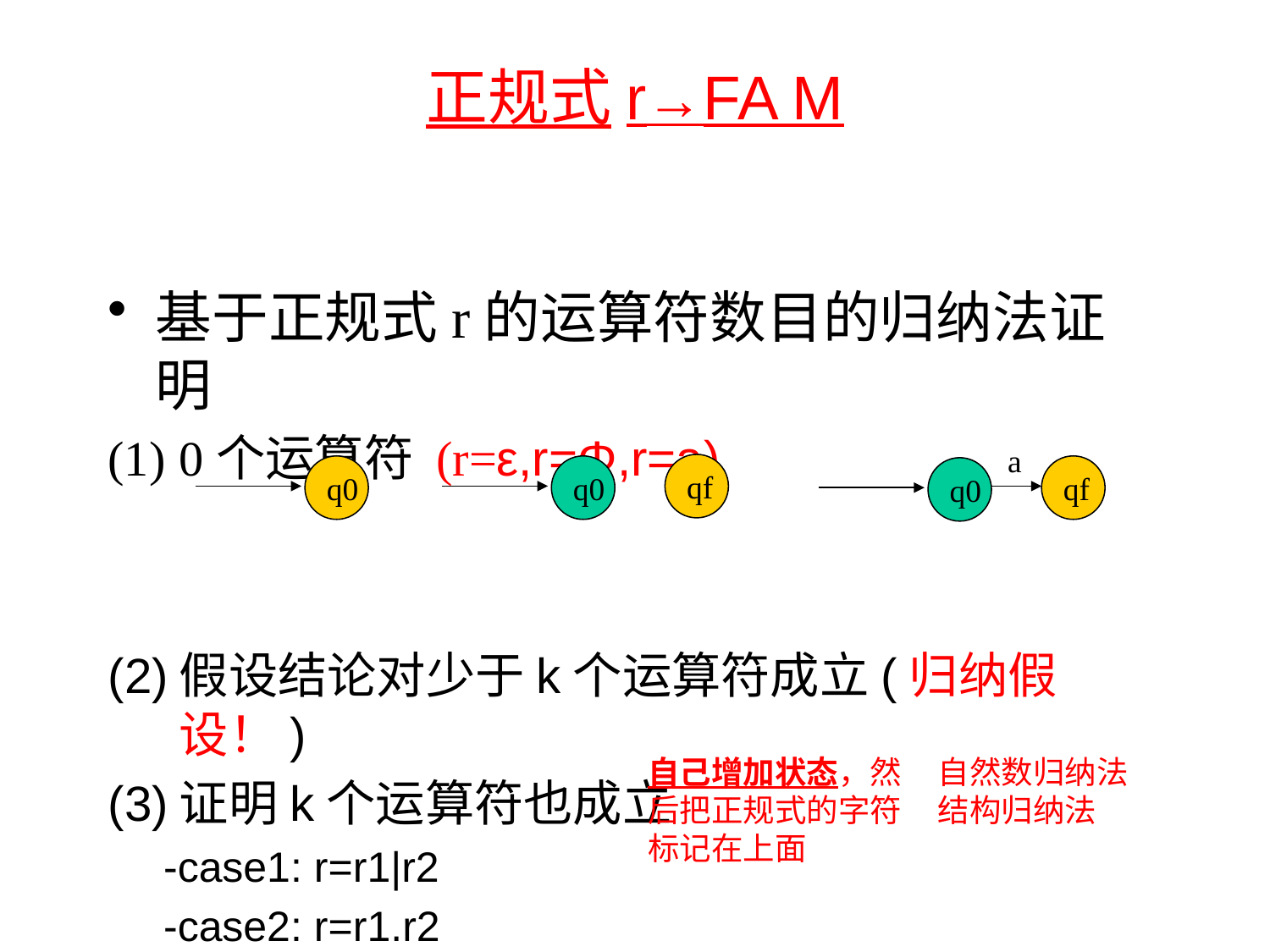

# 正规式r→FA M
基于正规式r的运算符数目的归纳法证明
0个运算符 (r=ε,r=Φ,r=a)

假设结论对少于k个运算符成立(归纳假设！)
证明k个运算符也成立
-case1: r=r1|r2
-case2: r=r1.r2
-case3: r=r1*
a
qf
q0
q0
qf
q0
自己增加状态，然后把正规式的字符标记在上面
自然数归纳法
结构归纳法